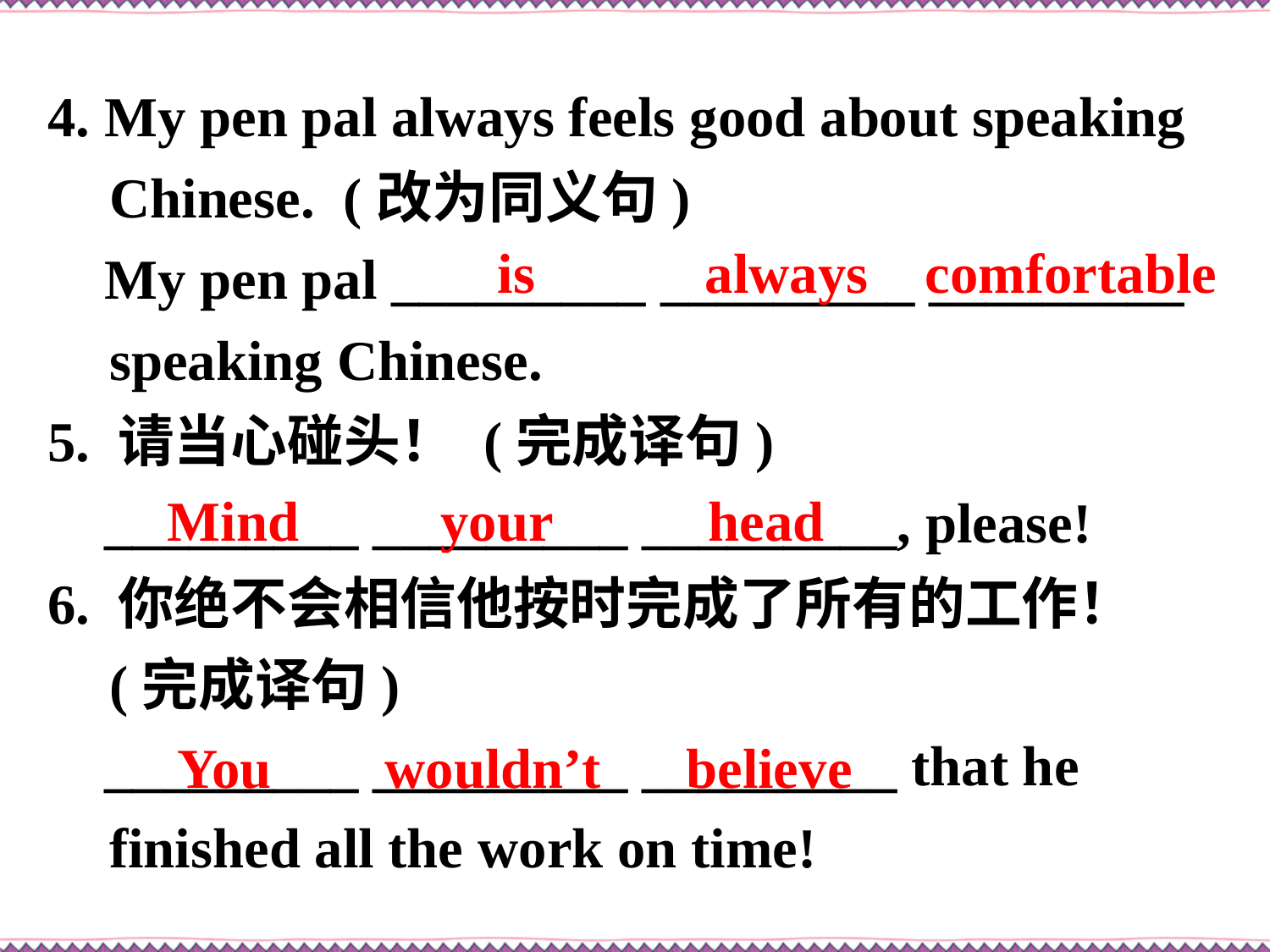

4. My pen pal always feels good about speaking Chinese.  (改为同义句)
    My pen pal _________ _________ _________ speaking Chinese.
5. 请当心碰头！ (完成译句)
    _________ _________ _________, please!
6. 你绝不会相信他按时完成了所有的工作！ (完成译句)
    _________ _________ _________ that he finished all the work on time!
is            always    comfortable
Mind          your           head
You        wouldn’t      believe